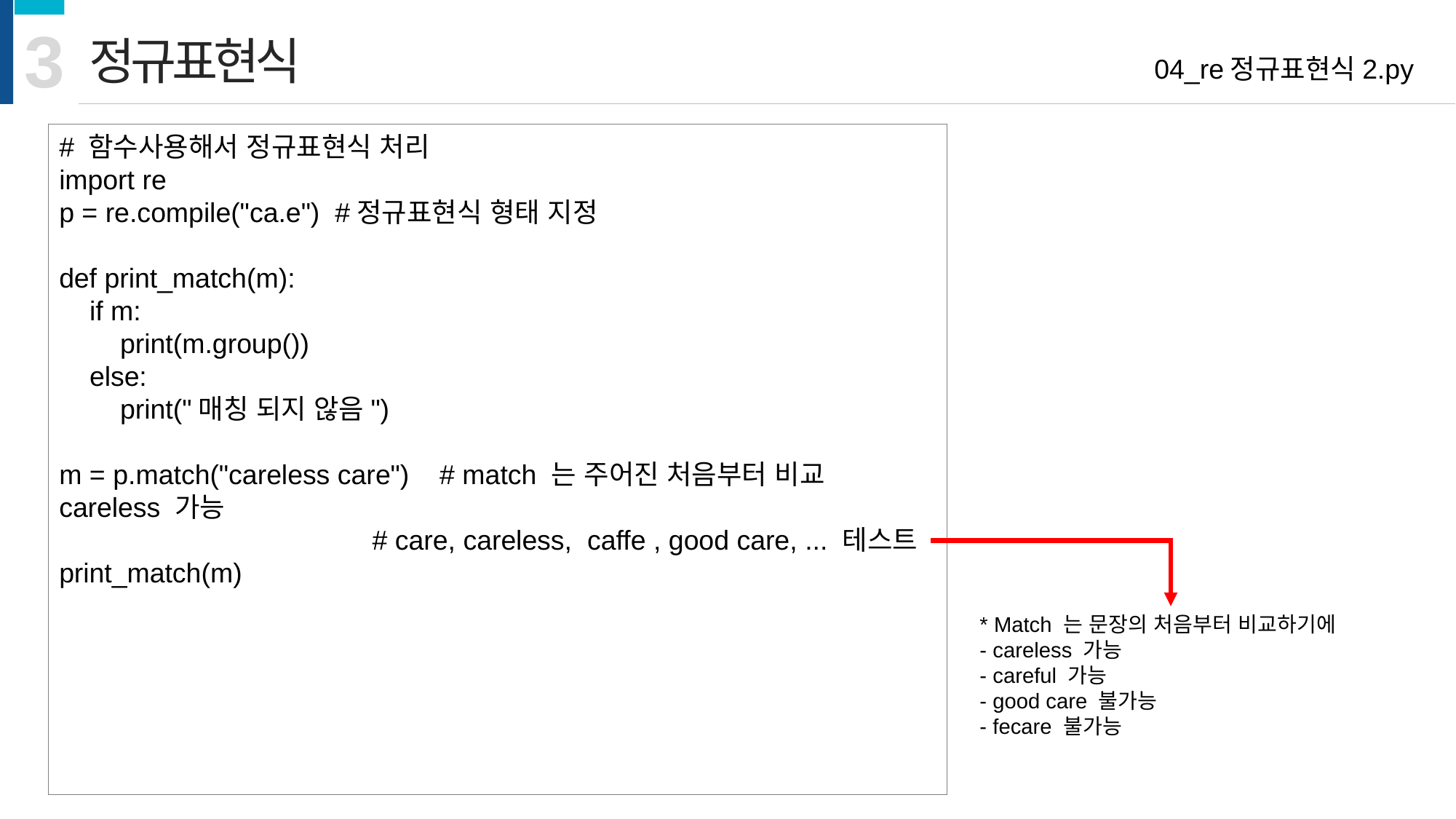

3
정규표현식
04_re정규표현식2.py
# 함수사용해서 정규표현식 처리
import re
p = re.compile("ca.e")  #정규표현식 형태 지정

def print_match(m):
    if m:
        print(m.group())
    else:
        print("매칭 되지 않음")

m = p.match("careless care")    # match 는 주어진 처음부터 비교 careless 가능
                                         # care, careless,  caffe , good care, ... 테스트
print_match(m)
* Match 는 문장의 처음부터 비교하기에
- careless 가능
- careful 가능
- good care 불가능
- fecare 불가능